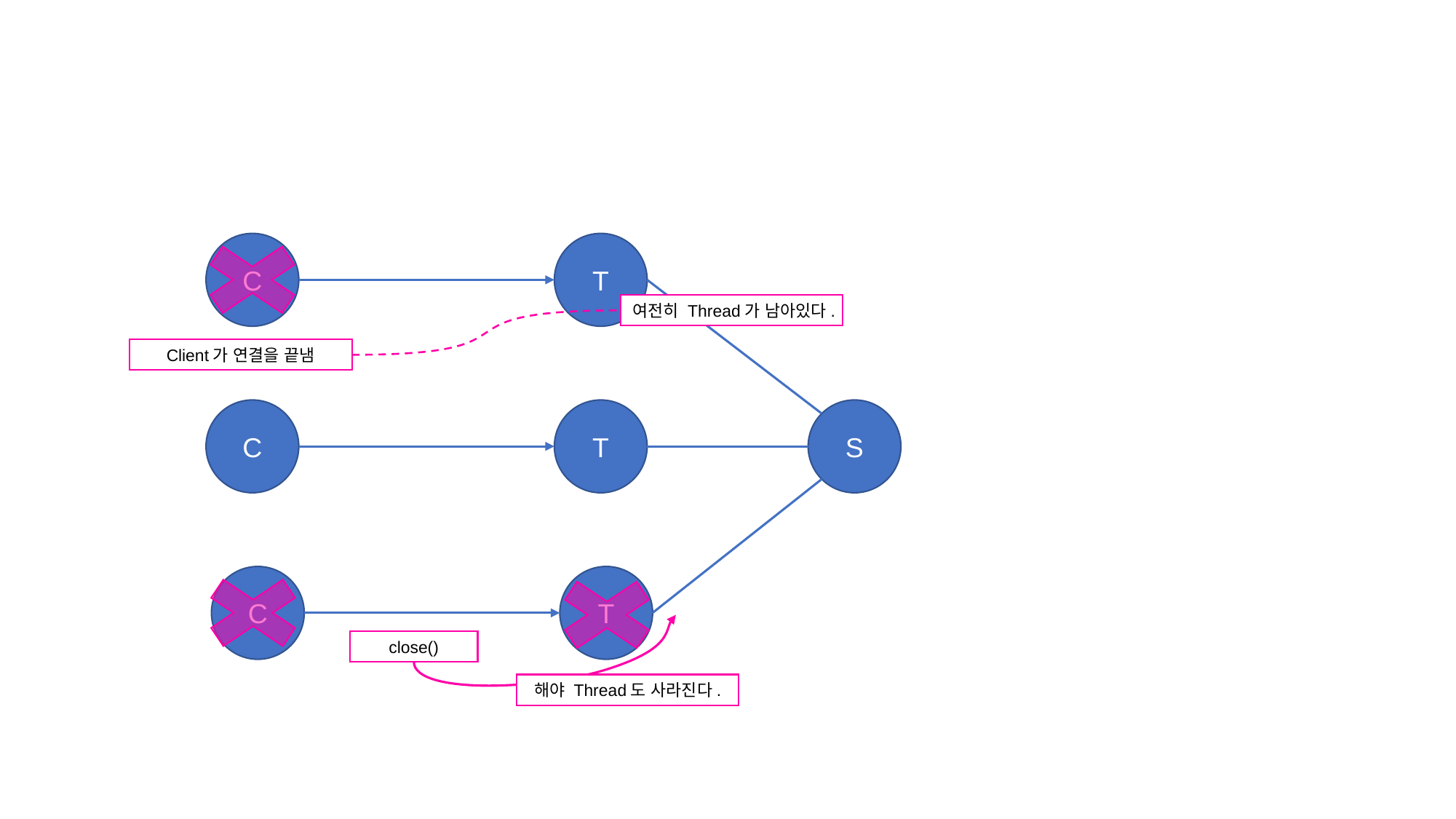

C
T

여전히 Thread가 남아있다.
Client가 연결을 끝냄
C
T
S
C
T

close()
해야 Thread도 사라진다.